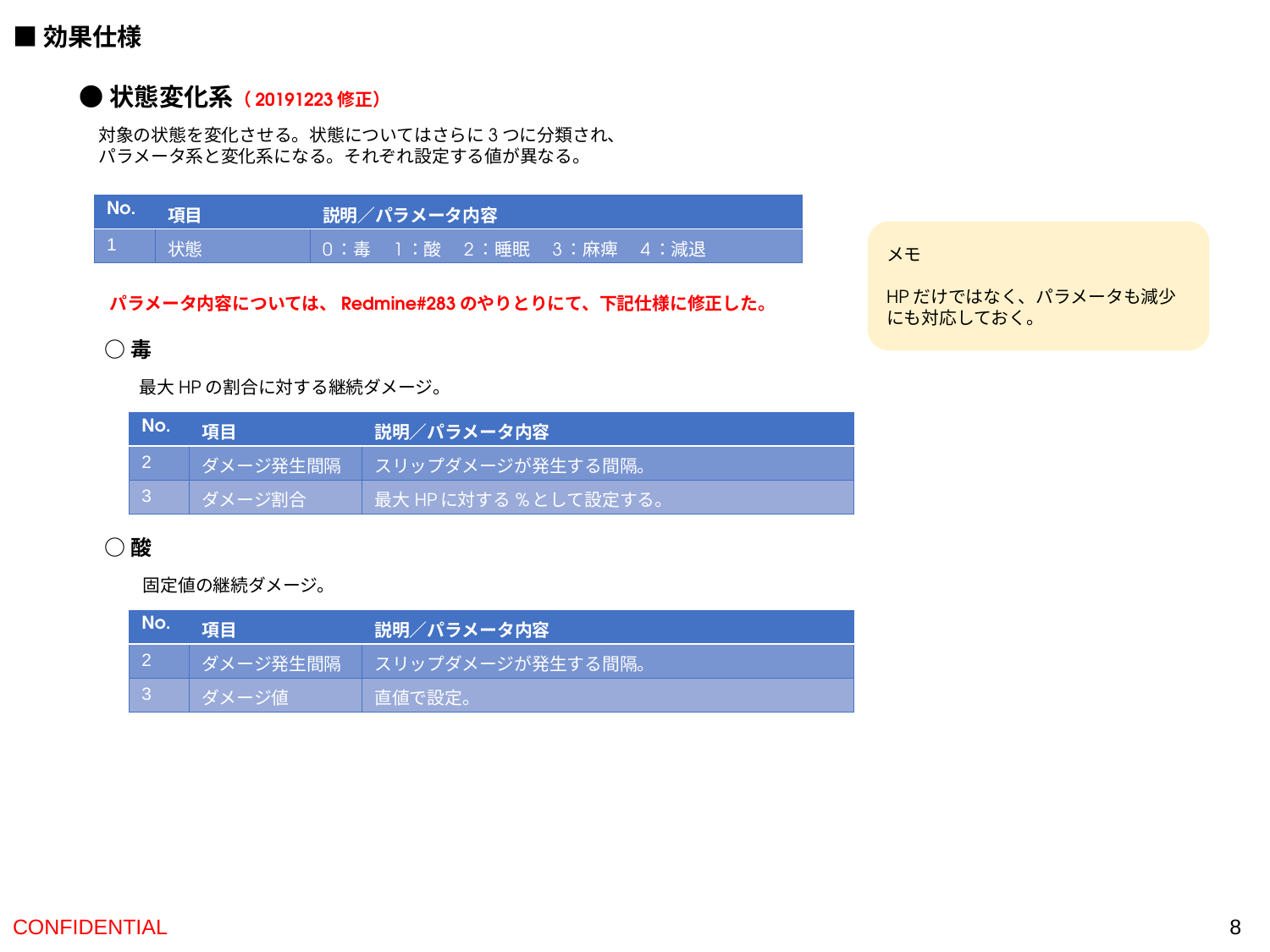

■効果仕様
●状態変化系（20191223修正）
対象の状態を変化させる。状態についてはさらに3つに分類され、
パラメータ系と変化系になる。それぞれ設定する値が異なる。
| No. | 項目 | 説明／パラメータ内容 |
| --- | --- | --- |
| 1 | 状態 | 0：毒　1：酸　2：睡眠　3：麻痺　4：減退 |
メモ

HPだけではなく、パラメータも減少にも対応しておく。
パラメータ内容については、Redmine#283のやりとりにて、下記仕様に修正した。
○毒
最大HPの割合に対する継続ダメージ。
| No. | 項目 | 説明／パラメータ内容 |
| --- | --- | --- |
| 2 | ダメージ発生間隔 | スリップダメージが発生する間隔。 |
| 3 | ダメージ割合 | 最大HPに対する%として設定する。 |
○酸
固定値の継続ダメージ。
| No. | 項目 | 説明／パラメータ内容 |
| --- | --- | --- |
| 2 | ダメージ発生間隔 | スリップダメージが発生する間隔。 |
| 3 | ダメージ値 | 直値で設定。 |
8
CONFIDENTIAL